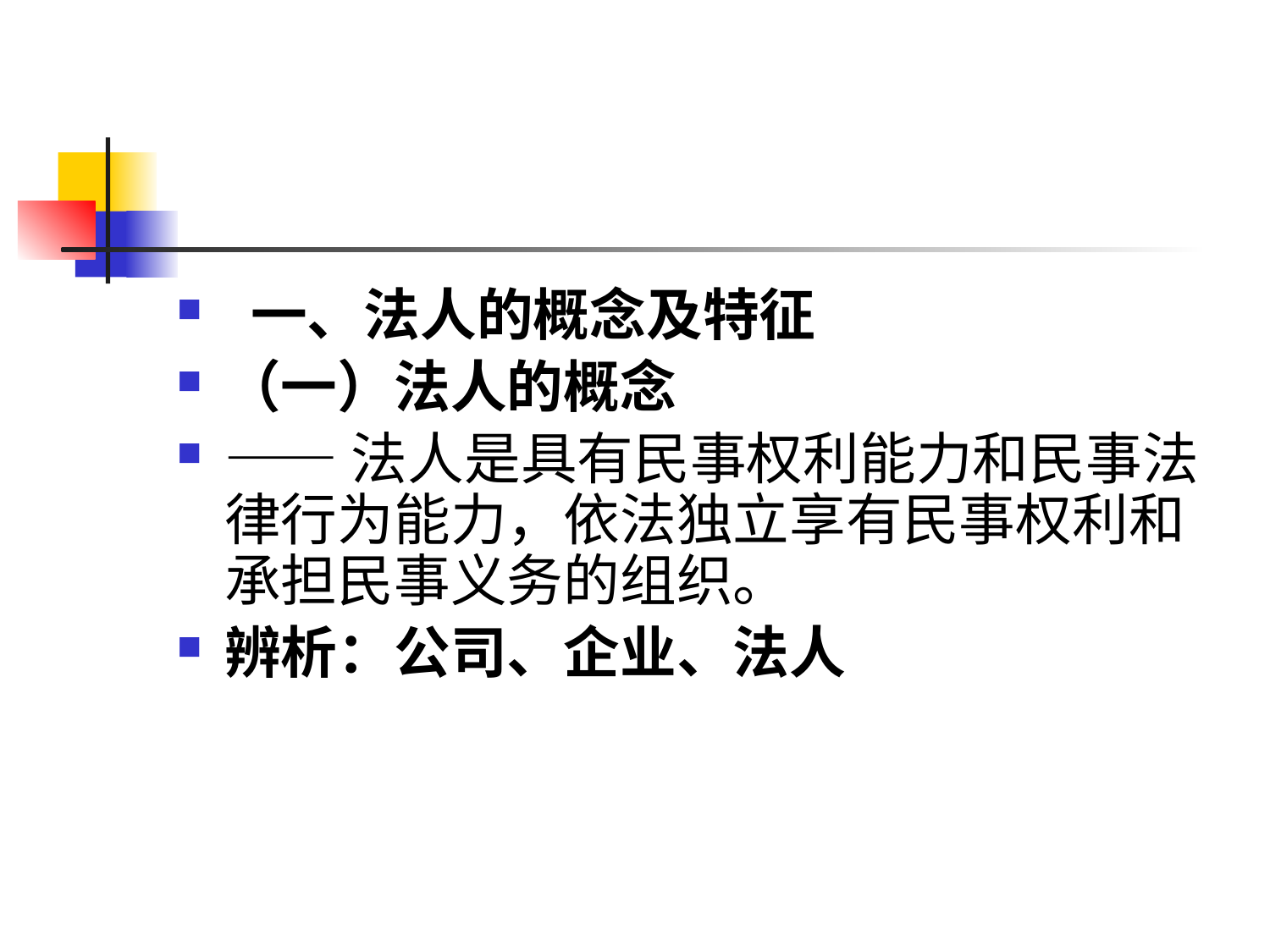

#
 一、法人的概念及特征
（一）法人的概念
——法人是具有民事权利能力和民事法律行为能力，依法独立享有民事权利和承担民事义务的组织。
辨析：公司、企业、法人